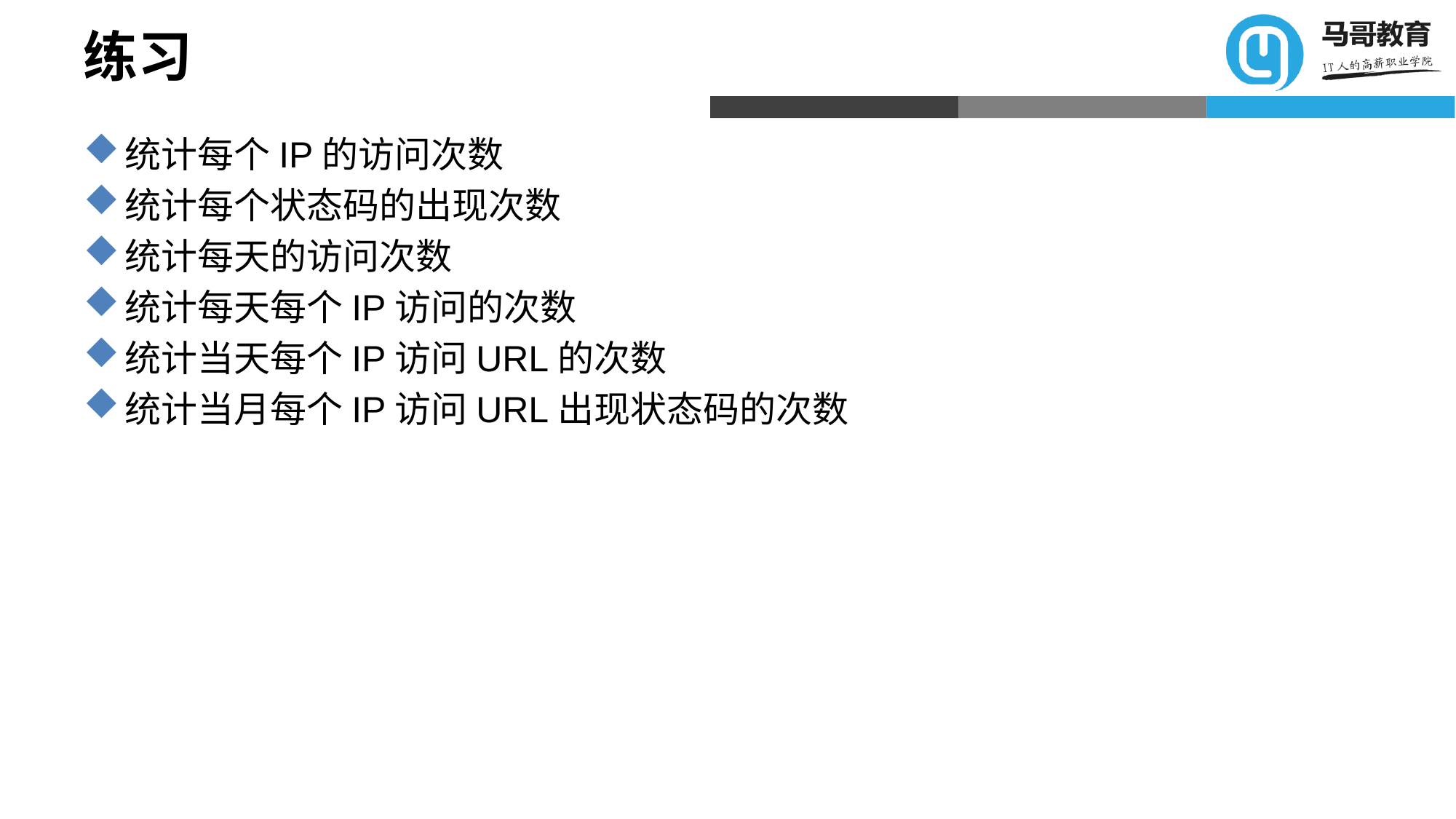

# 练习
统计每个IP的访问次数
统计每个状态码的出现次数
统计每天的访问次数
统计每天每个IP访问的次数
统计当天每个IP访问URL的次数
统计当月每个IP访问URL出现状态码的次数